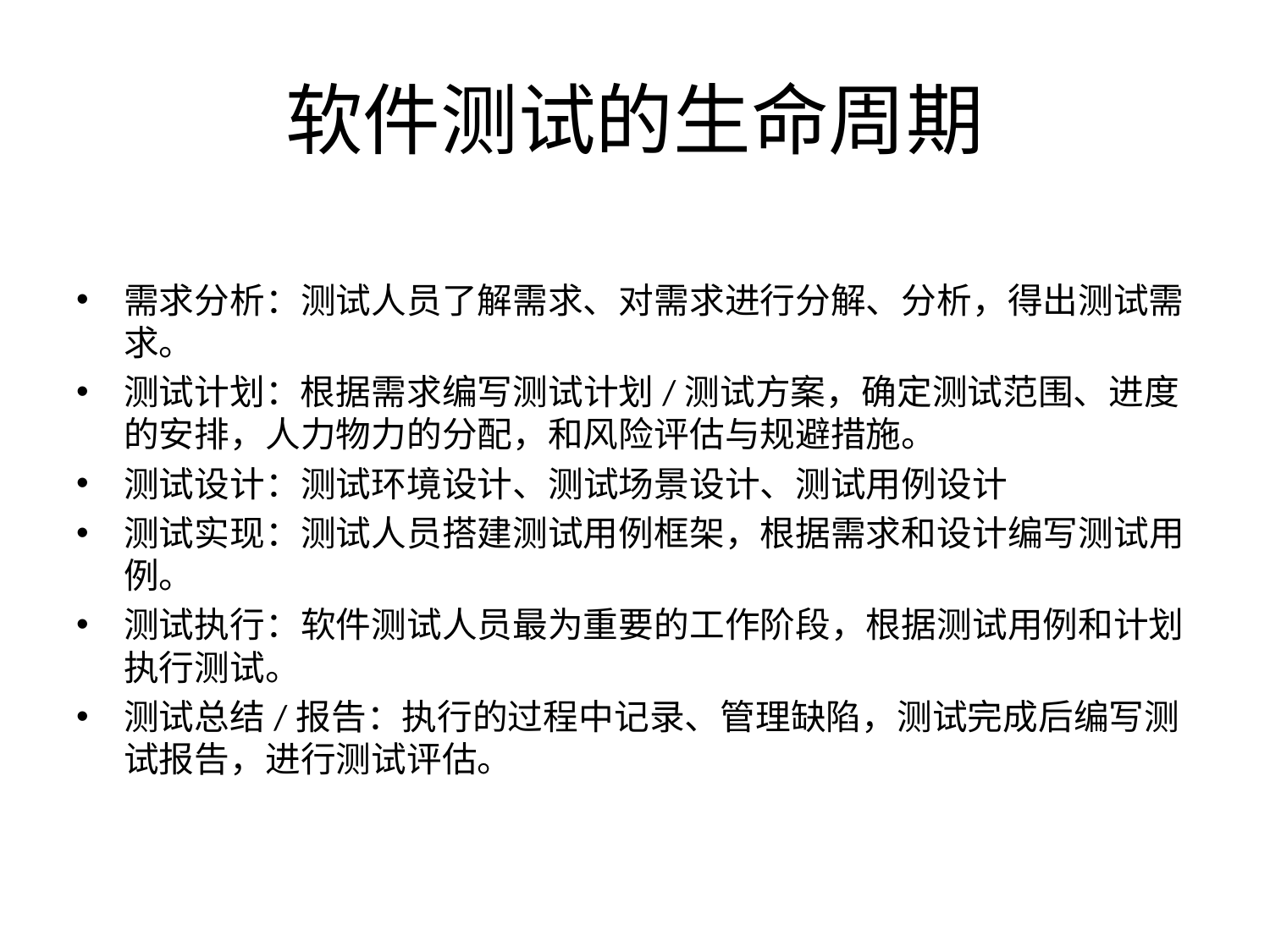

# 软件测试的生命周期

需求分析：测试人员了解需求、对需求进行分解、分析，得出测试需求。
测试计划：根据需求编写测试计划/测试方案，确定测试范围、进度的安排，人力物力的分配，和风险评估与规避措施。
测试设计：测试环境设计、测试场景设计、测试用例设计
测试实现：测试人员搭建测试用例框架，根据需求和设计编写测试用例。
测试执行：软件测试人员最为重要的工作阶段，根据测试用例和计划执行测试。
测试总结/报告：执行的过程中记录、管理缺陷，测试完成后编写测试报告，进行测试评估。